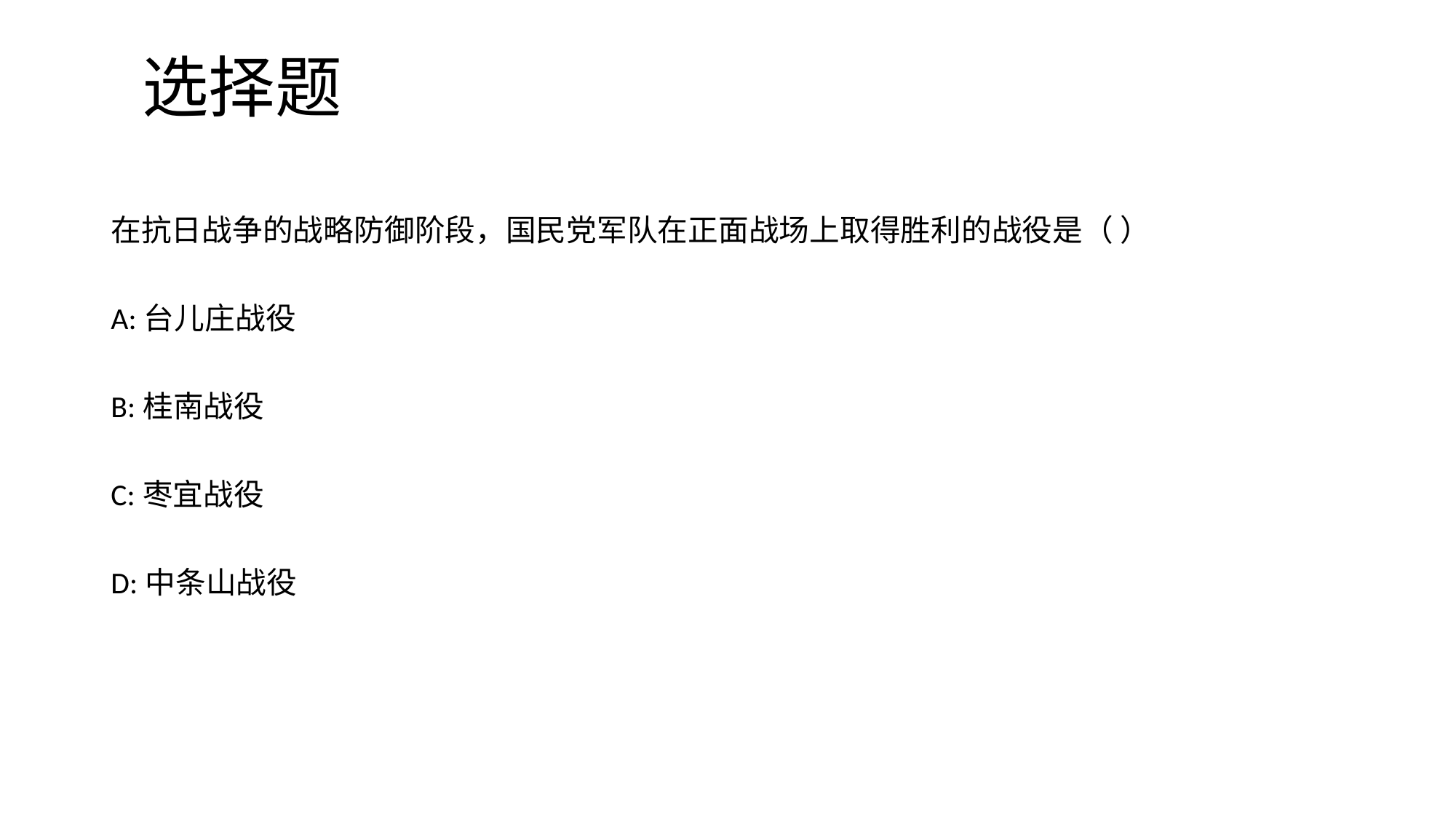

# 选择题
在抗日战争的战略防御阶段，国民党军队在正面战场上取得胜利的战役是（ ）
A:台儿庄战役
B:桂南战役
C:枣宜战役
D:中条山战役